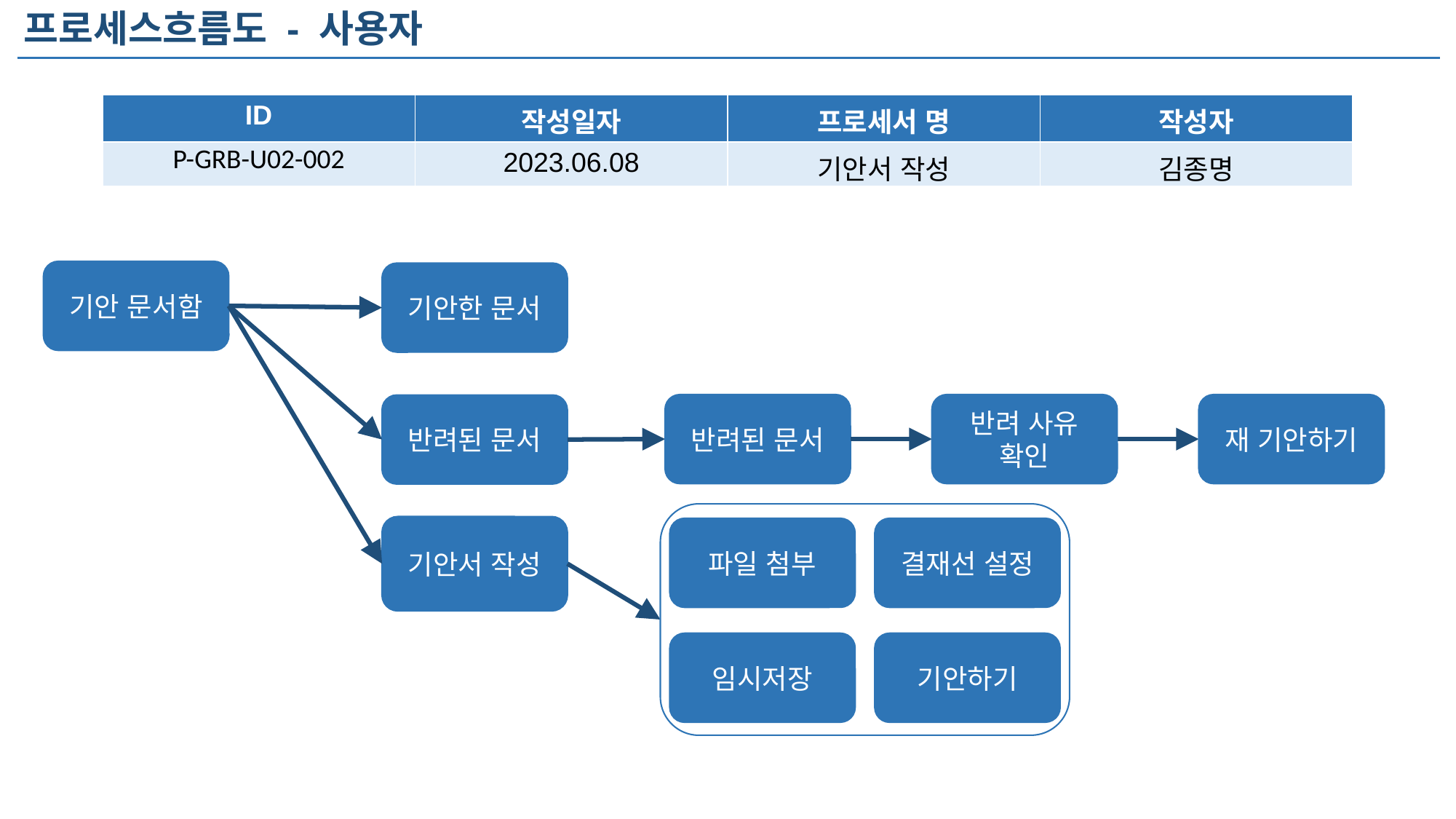

프로세스흐름도 - 사용자
| ID | 작성일자 | 프로세서 명 | 작성자 |
| --- | --- | --- | --- |
| P-GRB-U02-002 | 2023.06.08 | 기안서 작성 | 김종명 |
기안 문서함
기안한 문서
재 기안하기
반려 사유 확인
반려된 문서
반려된 문서

기안서 작성
결재선 설정
파일 첨부
임시저장
기안하기